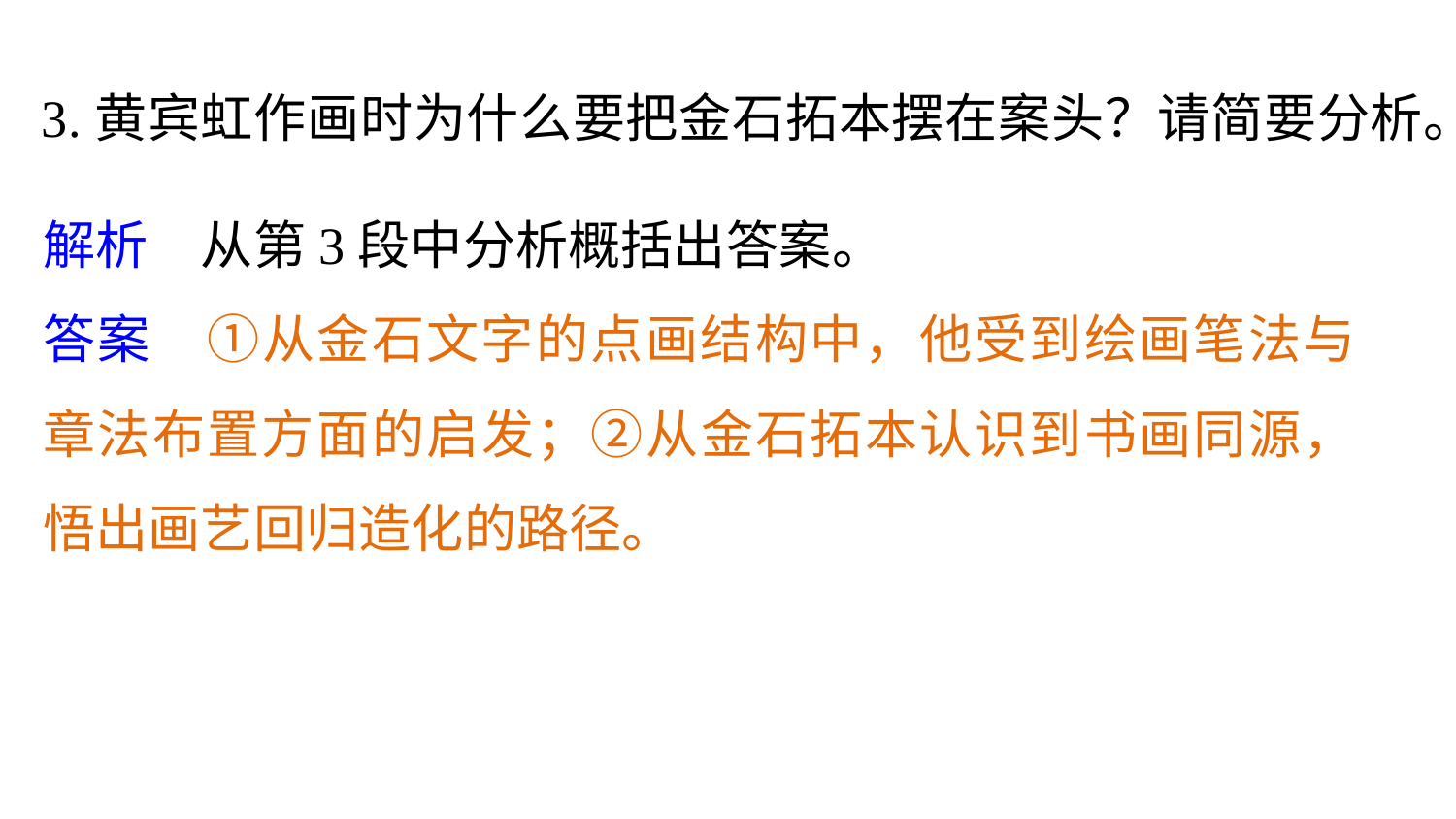

3.黄宾虹作画时为什么要把金石拓本摆在案头？请简要分析。
解析　从第3段中分析概括出答案。
答案　①从金石文字的点画结构中，他受到绘画笔法与章法布置方面的启发；②从金石拓本认识到书画同源，悟出画艺回归造化的路径。